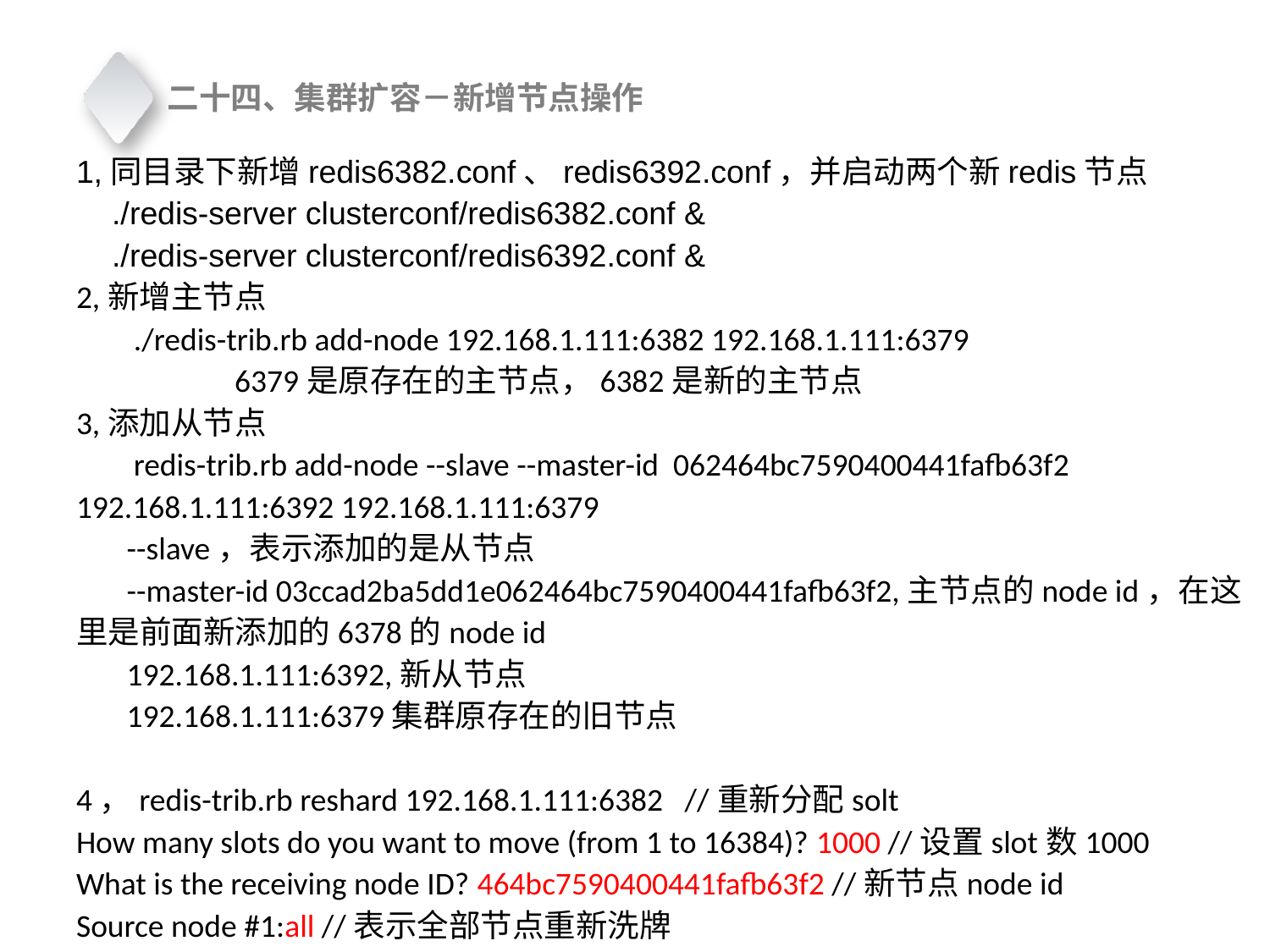

二十四、集群扩容－新增节点操作
1,同目录下新增redis6382.conf、redis6392.conf，并启动两个新redis节点
    ./redis-server clusterconf/redis6382.conf &
    ./redis-server clusterconf/redis6392.conf &
2,新增主节点
        ./redis-trib.rb add-node 192.168.1.111:6382 192.168.1.111:6379
                      6379是原存在的主节点，6382是新的主节点
3,添加从节点
        redis-trib.rb add-node --slave --master-id  062464bc7590400441fafb63f2 192.168.1.111:6392 192.168.1.111:6379
       --slave，表示添加的是从节点
       --master-id 03ccad2ba5dd1e062464bc7590400441fafb63f2,主节点的node id，在这里是前面新添加的6378的node id
       192.168.1.111:6392,新从节点
       192.168.1.111:6379集群原存在的旧节点

4，redis-trib.rb reshard 192.168.1.111:6382   //重新分配solt
How many slots do you want to move (from 1 to 16384)? 1000 //设置slot数1000
What is the receiving node ID? 464bc7590400441fafb63f2 //新节点node id
Source node #1:all //表示全部节点重新洗牌